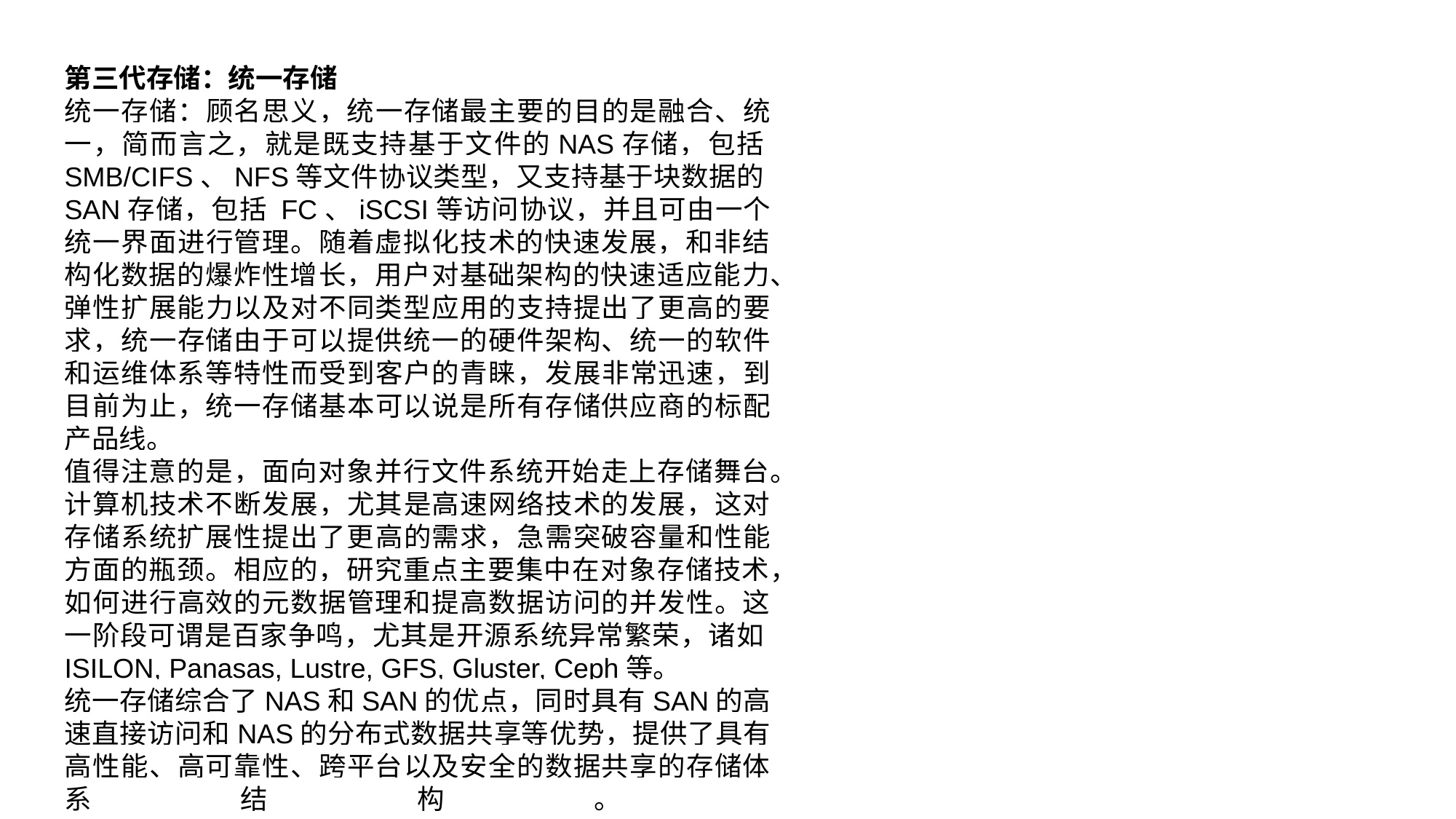

#
第三代存储：统一存储
统⼀存储：顾名思义，统⼀存储最主要的⽬的是融合、统⼀，简⽽⾔之，就是既⽀持基于⽂件的NAS存储，包括SMB/CIFS、NFS等⽂件协议类型，⼜⽀持基于块数据的SAN存储，包括 FC、iSCSI等访问协议，并且可由⼀个统⼀界⾯进⾏管理。随着虚拟化技术的快速发展，和非结构化数据的爆炸性增⻓，⽤⼾对基础架构的快速适应能⼒、弹性扩展能⼒以及对不同类型应⽤的⽀持提出了更⾼的要求，统⼀存储由于可以提供统⼀的硬件架构、统⼀的软件和运维体系等特性⽽受到客⼾的⻘睐，发展⾮常迅速，到⽬前为⽌，统⼀存储基本可以说是所有存储供应商的标配产品线。
值得注意的是，面向对象并行文件系统开始走上存储舞台。计算机技术不断发展，尤其是高速网络技术的发展，这对存储系统扩展性提出了更高的需求，急需突破容量和性能方面的瓶颈。相应的，研究重点主要集中在对象存储技术，如何进行高效的元数据管理和提高数据访问的并发性。这一阶段可谓是百家争鸣，尤其是开源系统异常繁荣，诸如ISILON, Panasas, Lustre, GFS, Gluster, Ceph等。
统一存储综合了NAS和SAN的优点，同时具有SAN的高速直接访问和NAS的分布式数据共享等优势，提供了具有高性能、高可靠性、跨平台以及安全的数据共享的存储体系结构。